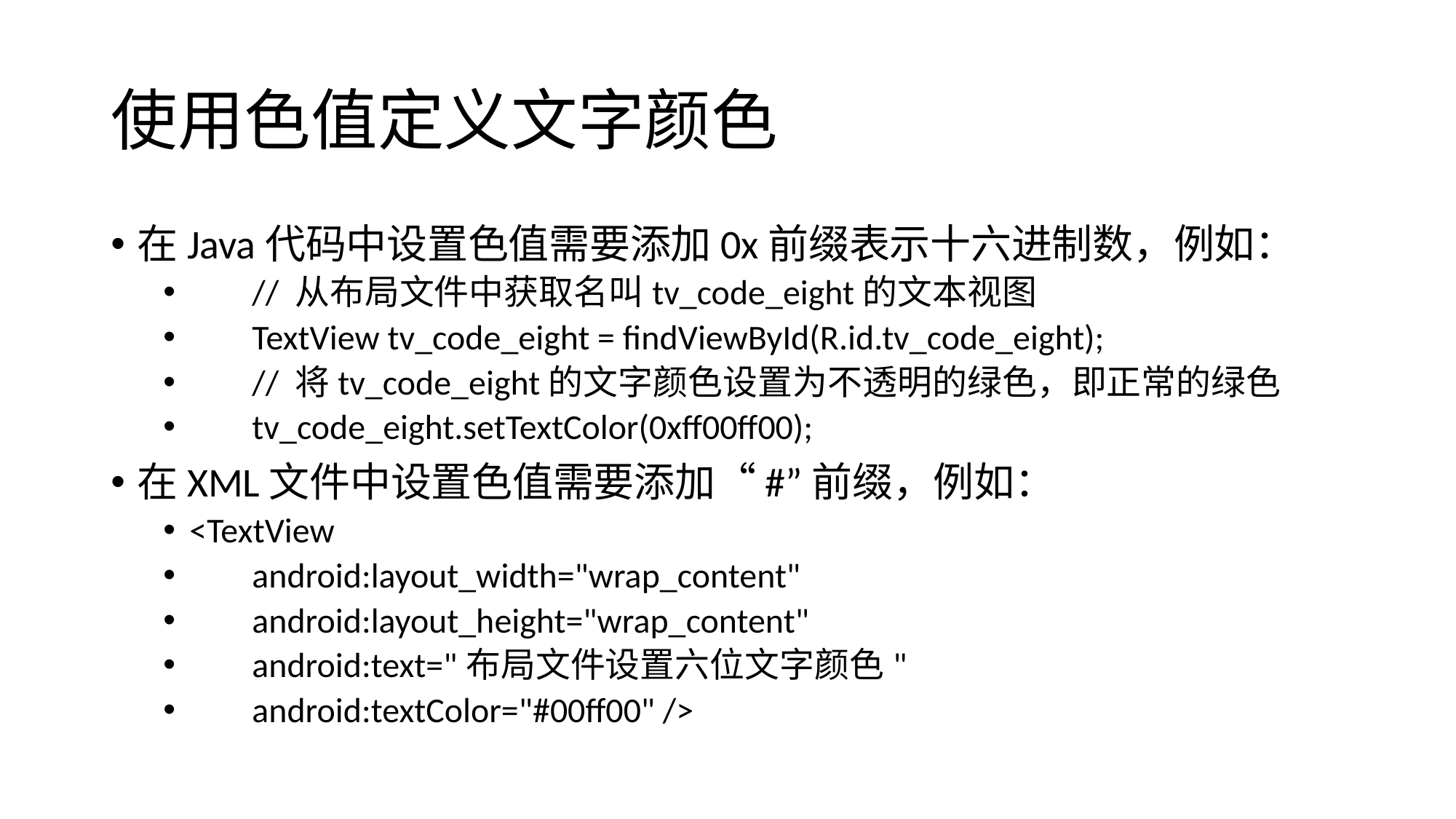

# 使用色值定义文字颜色
在Java代码中设置色值需要添加0x前缀表示十六进制数，例如：
        // 从布局文件中获取名叫tv_code_eight的文本视图
        TextView tv_code_eight = findViewById(R.id.tv_code_eight);
        // 将tv_code_eight的文字颜色设置为不透明的绿色，即正常的绿色
        tv_code_eight.setTextColor(0xff00ff00);
在XML文件中设置色值需要添加“#”前缀，例如：
<TextView
        android:layout_width="wrap_content"
        android:layout_height="wrap_content"
        android:text="布局文件设置六位文字颜色"
        android:textColor="#00ff00" />